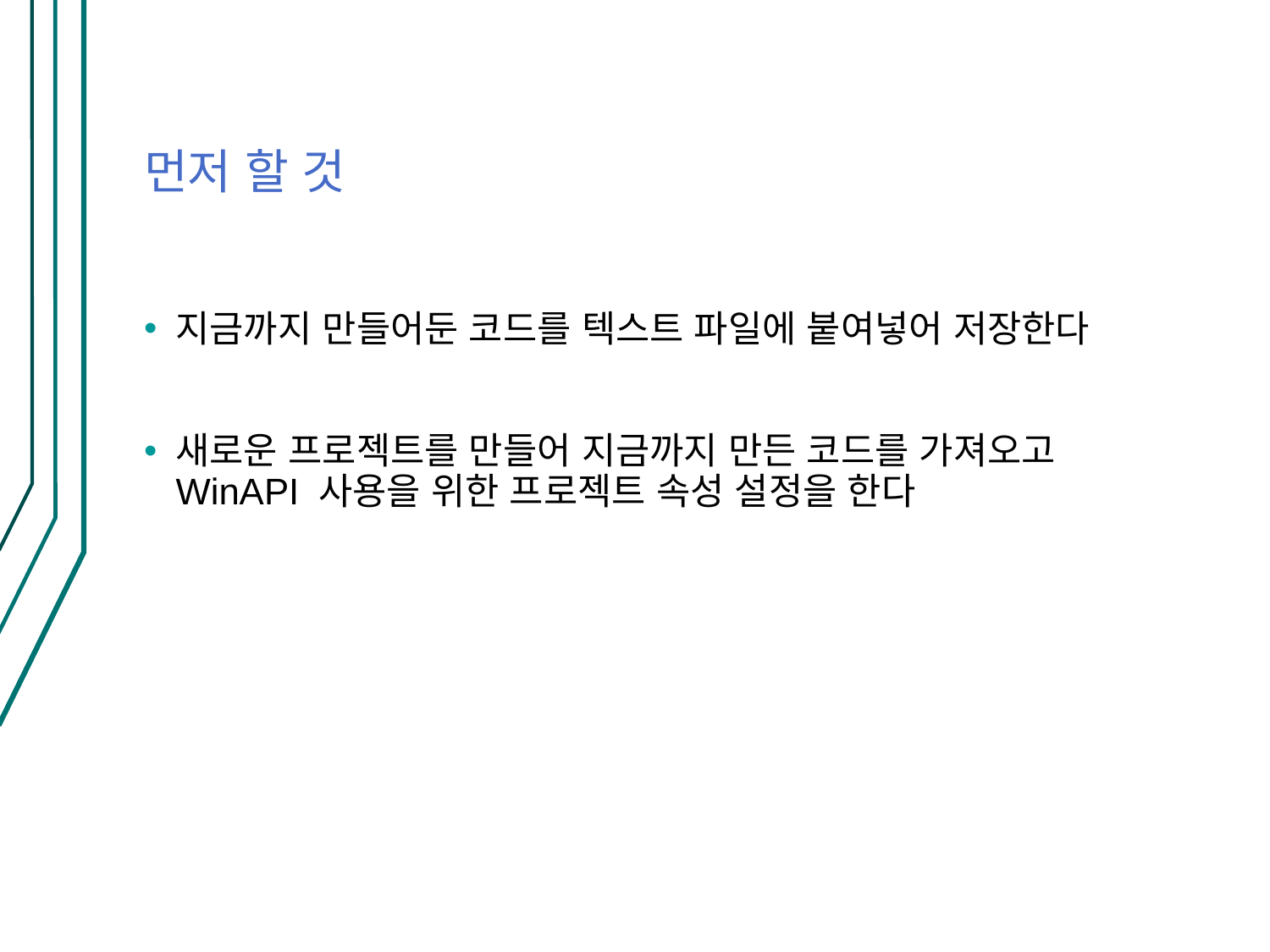

# 먼저 할 것

지금까지 만들어둔 코드를 텍스트 파일에 붙여넣어 저장한다

새로운 프로젝트를 만들어 지금까지 만든 코드를 가져오고 WinAPI 사용을 위한 프로젝트 속성 설정을 한다